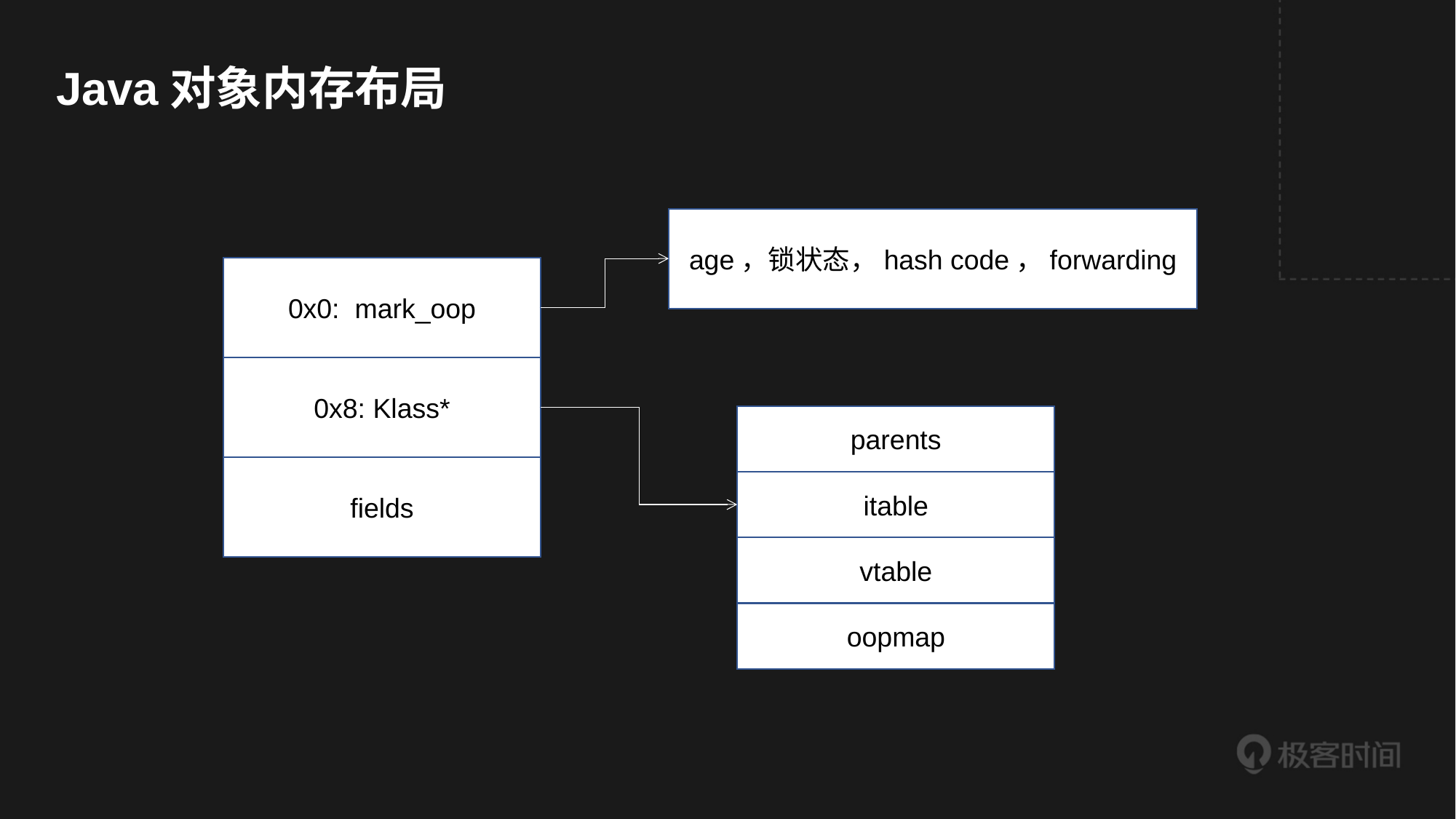

Java对象内存布局
age，锁状态，hash code，forwarding
0x0:  mark_oop
0x8: Klass*
parents
fields
itable
vtable
oopmap